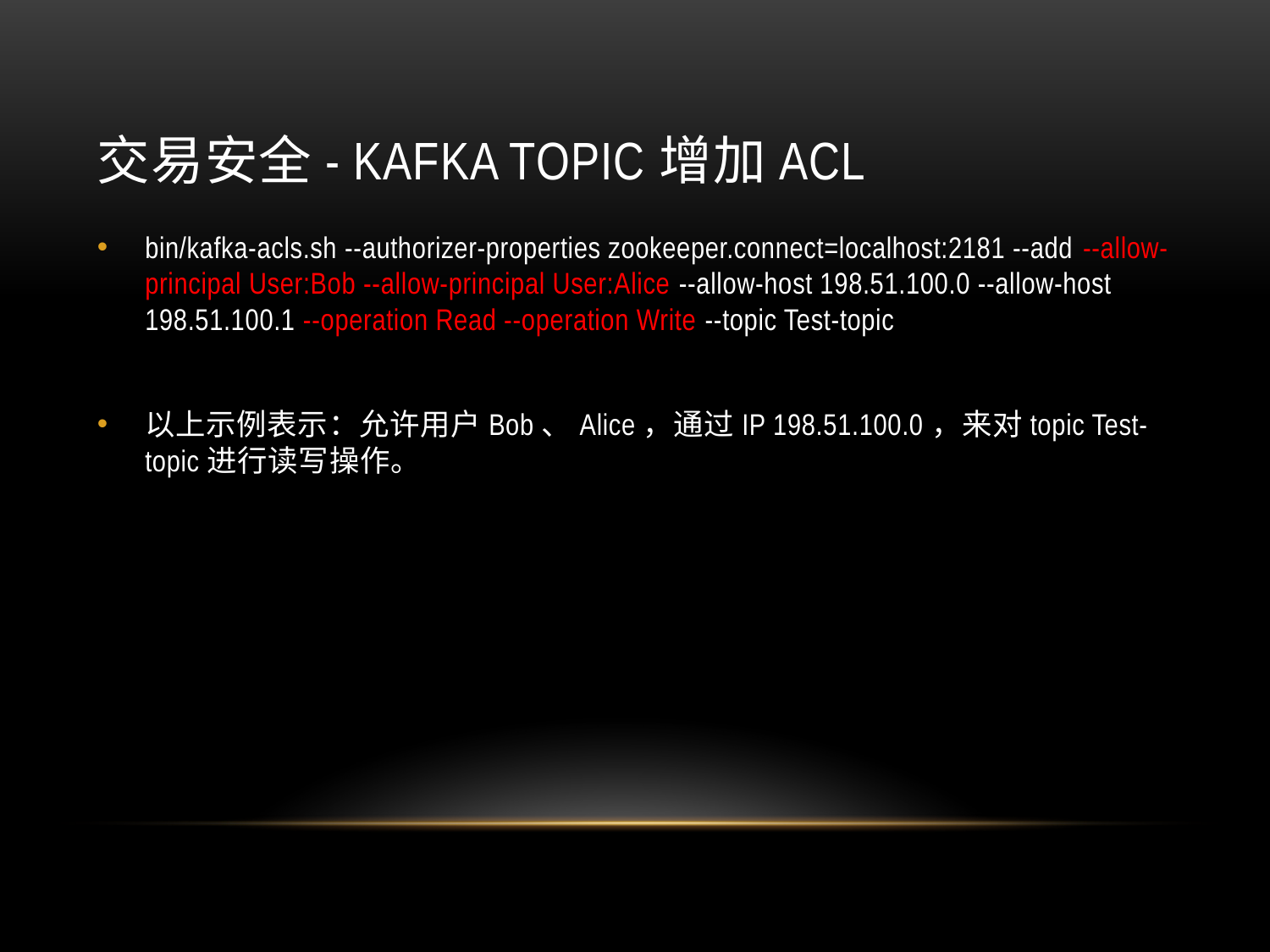

# 交易安全- kafka TOPIC增加ACL
bin/kafka-acls.sh --authorizer-properties zookeeper.connect=localhost:2181 --add --allow-principal User:Bob --allow-principal User:Alice --allow-host 198.51.100.0 --allow-host 198.51.100.1 --operation Read --operation Write --topic Test-topic

以上示例表示：允许用户Bob、Alice，通过IP 198.51.100.0，来对topic Test-topic进行读写操作。